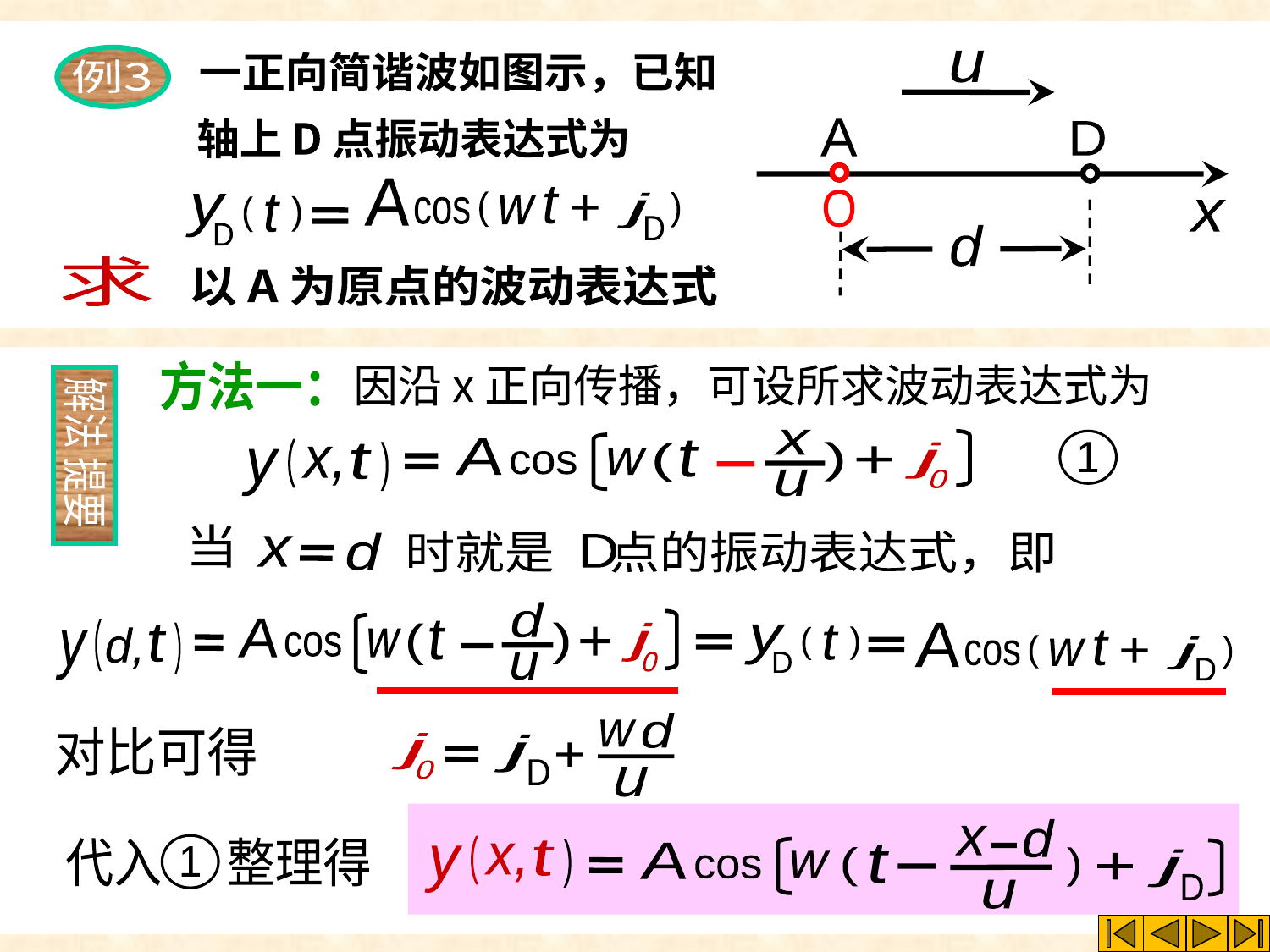

例3
一正向简谐波如图示，已知
轴上 D 点振动表达式为
A
t
(
(
ϕ
y
+
t
ω
(
(
cos

D
D
u

A
D

x

d

O
求
以 A 为原点的波动表达式

方法一：
因沿 x 正向传播，可设所求波动表达式为

解法
提要
x

A
)
)

x,
y
t
t
)
ϕ
0
(
+
ω
cos

u

1
当

时就是     点的振动表达式，即
d
D
x

d
u

A
)
t
)
)
ϕ
0
A
(
y
t

t
(
+
(
d,
ω
y
t
cos
(
(
ϕ

+
ω

cos

D
D

d
ω
对比可得
ϕ
0
ϕ
D
+

u

d
x

u
)
)

x,
y
t

A
t
(
)
ϕ
D
ω
+
cos

1
代入      整理得